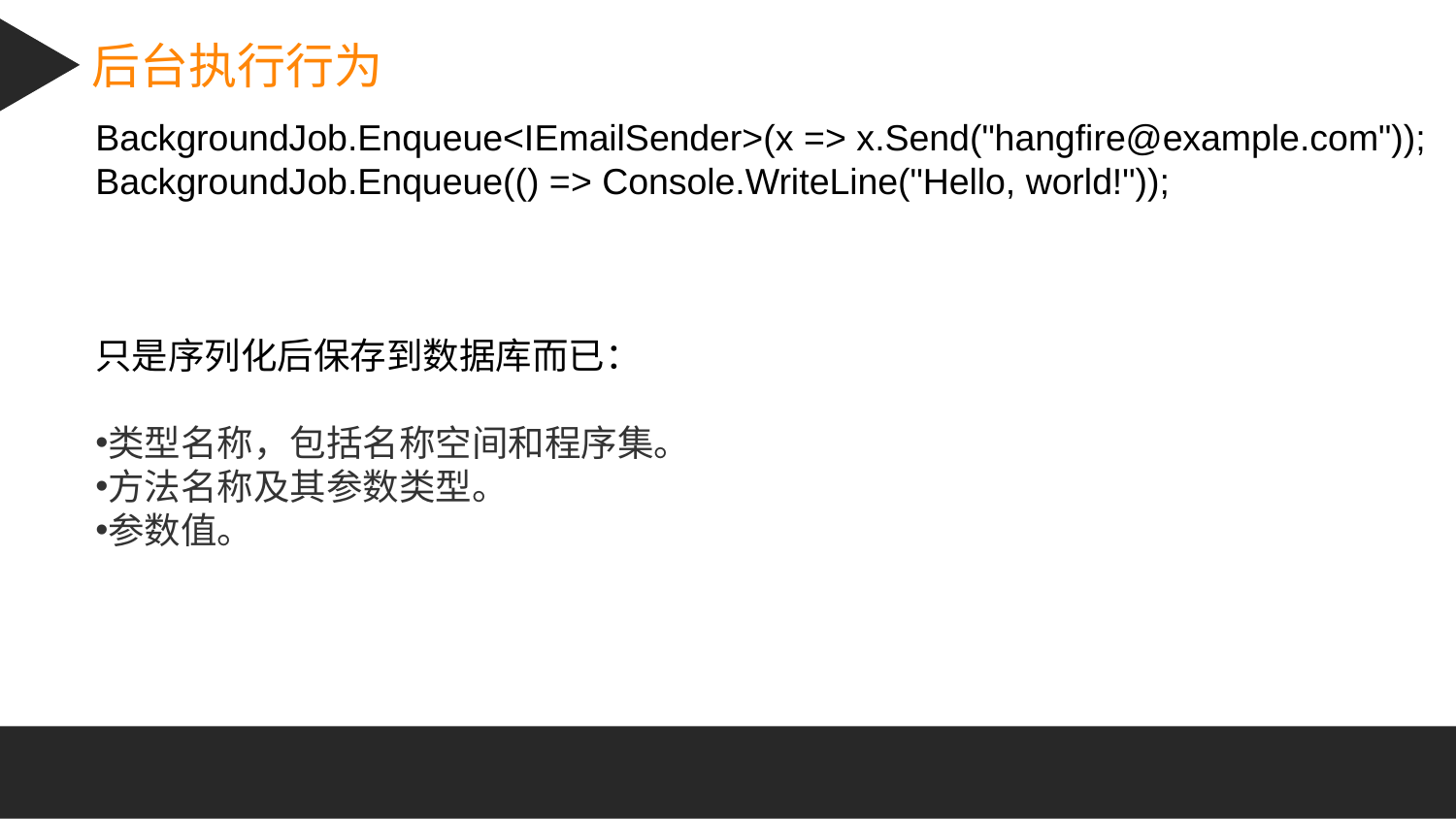

后台执行行为
BackgroundJob.Enqueue<IEmailSender>(x => x.Send("hangfire@example.com"));
BackgroundJob.Enqueue(() => Console.WriteLine("Hello, world!"));

只是序列化后保存到数据库而已：

类型名称，包括名称空间和程序集。
方法名称及其参数类型。
参数值。